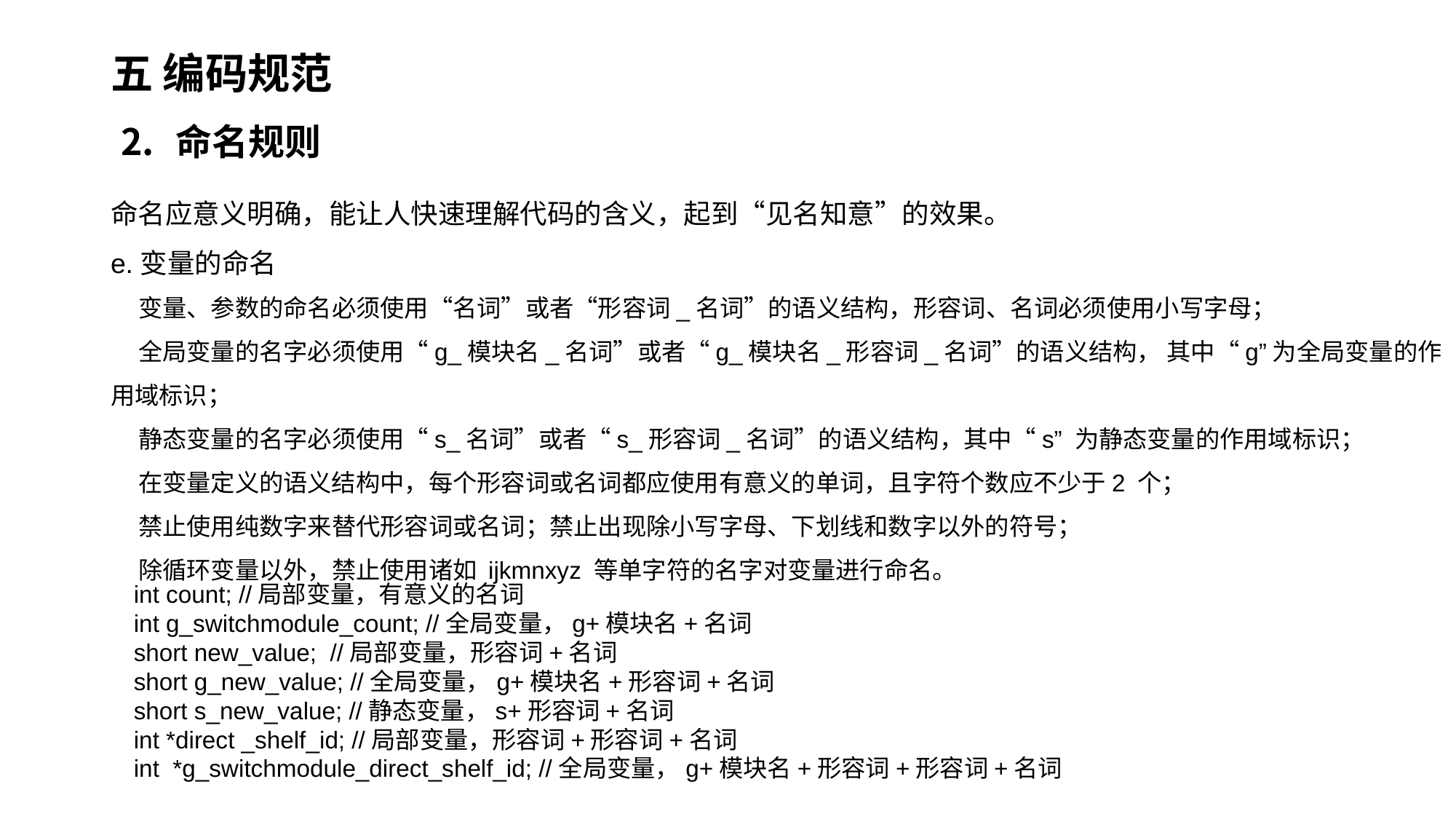

# 五 编码规范
命名规则
命名应意义明确，能让人快速理解代码的含义，起到“见名知意”的效果。
e.变量的命名
    变量、参数的命名必须使用“名词”或者“形容词_名词”的语义结构，形容词、名词必须使用小写字母；
    全局变量的名字必须使用“g_模块名_名词”或者“g_模块名_形容词_名词”的语义结构， 其中“g”为全局变量的作用域标识；
    静态变量的名字必须使用“s_名词”或者“s_形容词_名词”的语义结构，其中“s” 为静态变量的作用域标识；
    在变量定义的语义结构中，每个形容词或名词都应使用有意义的单词，且字符个数应不少于2 个；
    禁止使用纯数字来替代形容词或名词；禁止出现除小写字母、下划线和数字以外的符号；
    除循环变量以外，禁止使用诸如 ijkmnxyz 等单字符的名字对变量进行命名。
 int count; //局部变量，有意义的名词
 int g_switchmodule_count; //全局变量，g+模块名+名词
 short new_value;  //局部变量，形容词+名词
 short g_new_value; //全局变量，g+模块名+形容词+名词
 short s_new_value; //静态变量，s+形容词+名词
 int *direct _shelf_id; //局部变量，形容词+形容词+名词
 int  *g_switchmodule_direct_shelf_id; //全局变量，g+模块名+形容词+形容词+名词